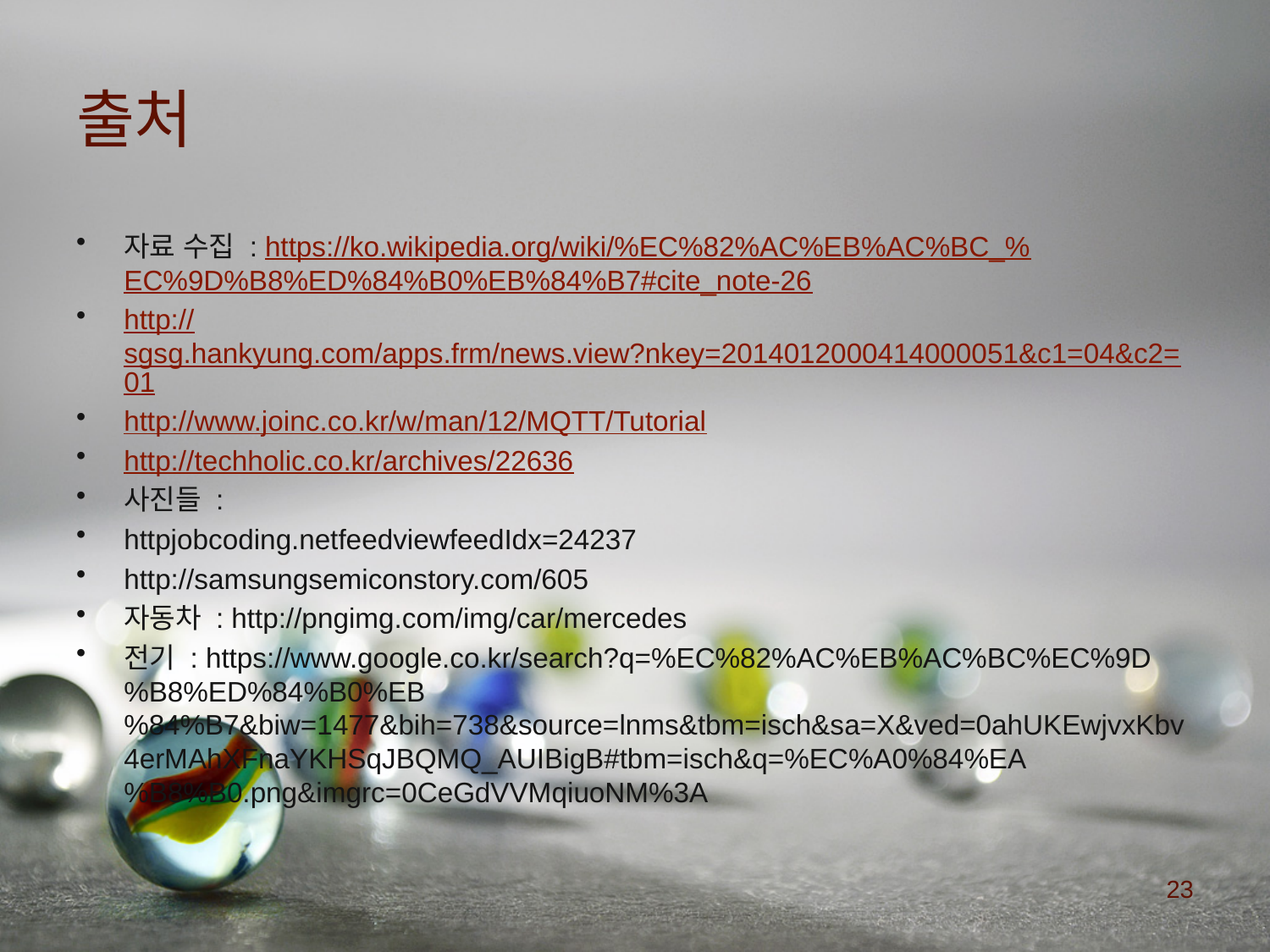

# 출처
자료 수집 : https://ko.wikipedia.org/wiki/%EC%82%AC%EB%AC%BC_%EC%9D%B8%ED%84%B0%EB%84%B7#cite_note-26
http://sgsg.hankyung.com/apps.frm/news.view?nkey=2014012000414000051&c1=04&c2=01
http://www.joinc.co.kr/w/man/12/MQTT/Tutorial
http://techholic.co.kr/archives/22636
사진들 :
httpjobcoding.netfeedviewfeedIdx=24237
http://samsungsemiconstory.com/605
자동차 : http://pngimg.com/img/car/mercedes
전기 : https://www.google.co.kr/search?q=%EC%82%AC%EB%AC%BC%EC%9D%B8%ED%84%B0%EB%84%B7&biw=1477&bih=738&source=lnms&tbm=isch&sa=X&ved=0ahUKEwjvxKbv4erMAhXFnaYKHSqJBQMQ_AUIBigB#tbm=isch&q=%EC%A0%84%EA%B8%B0.png&imgrc=0CeGdVVMqiuoNM%3A
23